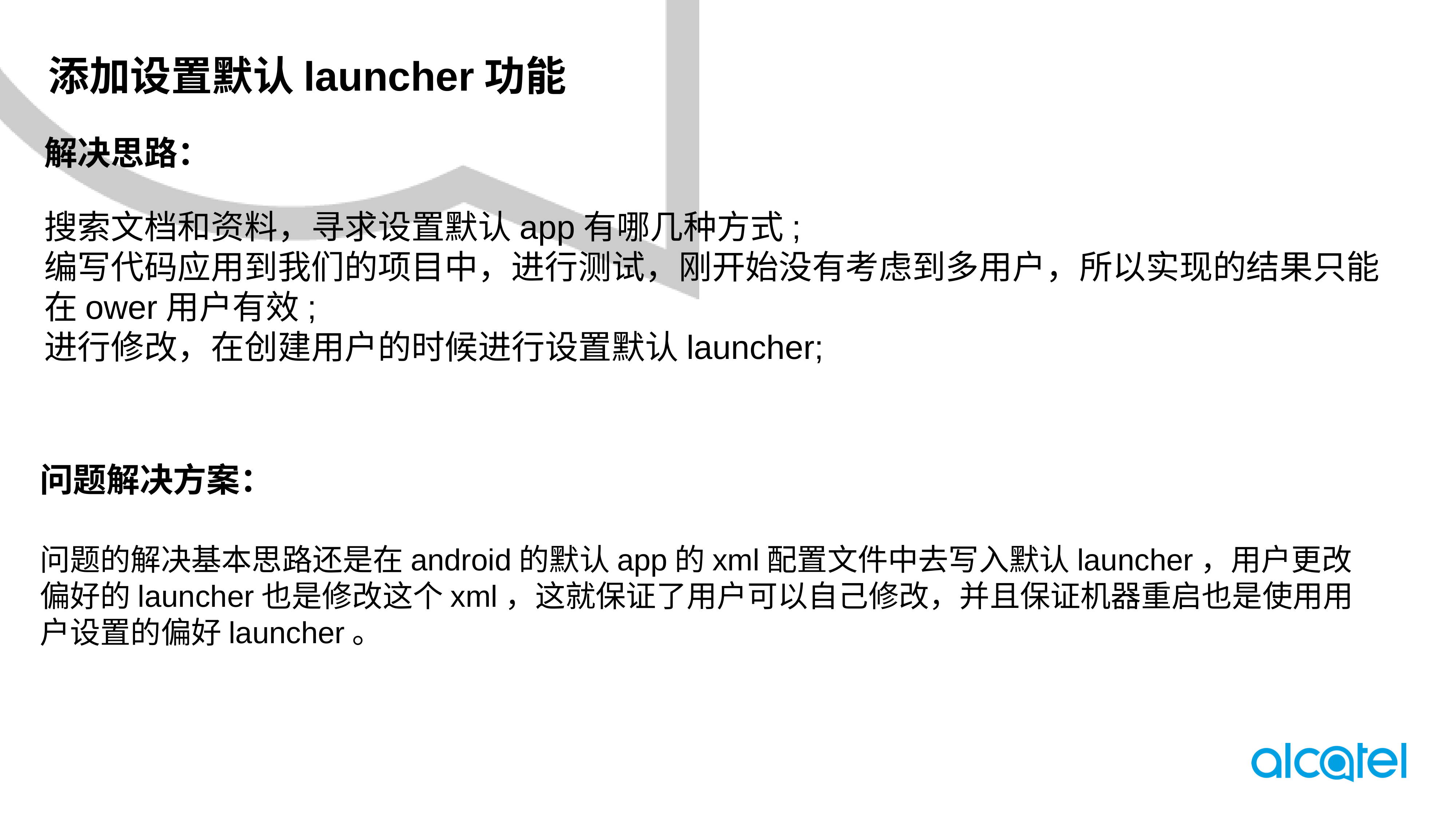

添加设置默认launcher功能
解决思路：
搜索文档和资料，寻求设置默认app有哪几种方式;
编写代码应用到我们的项目中，进行测试，刚开始没有考虑到多用户，所以实现的结果只能在ower用户有效;
进行修改，在创建用户的时候进行设置默认launcher;

问题解决方案：
问题的解决基本思路还是在android的默认app的xml配置文件中去写入默认launcher，用户更改偏好的launcher也是修改这个xml，这就保证了用户可以自己修改，并且保证机器重启也是使用用户设置的偏好launcher。